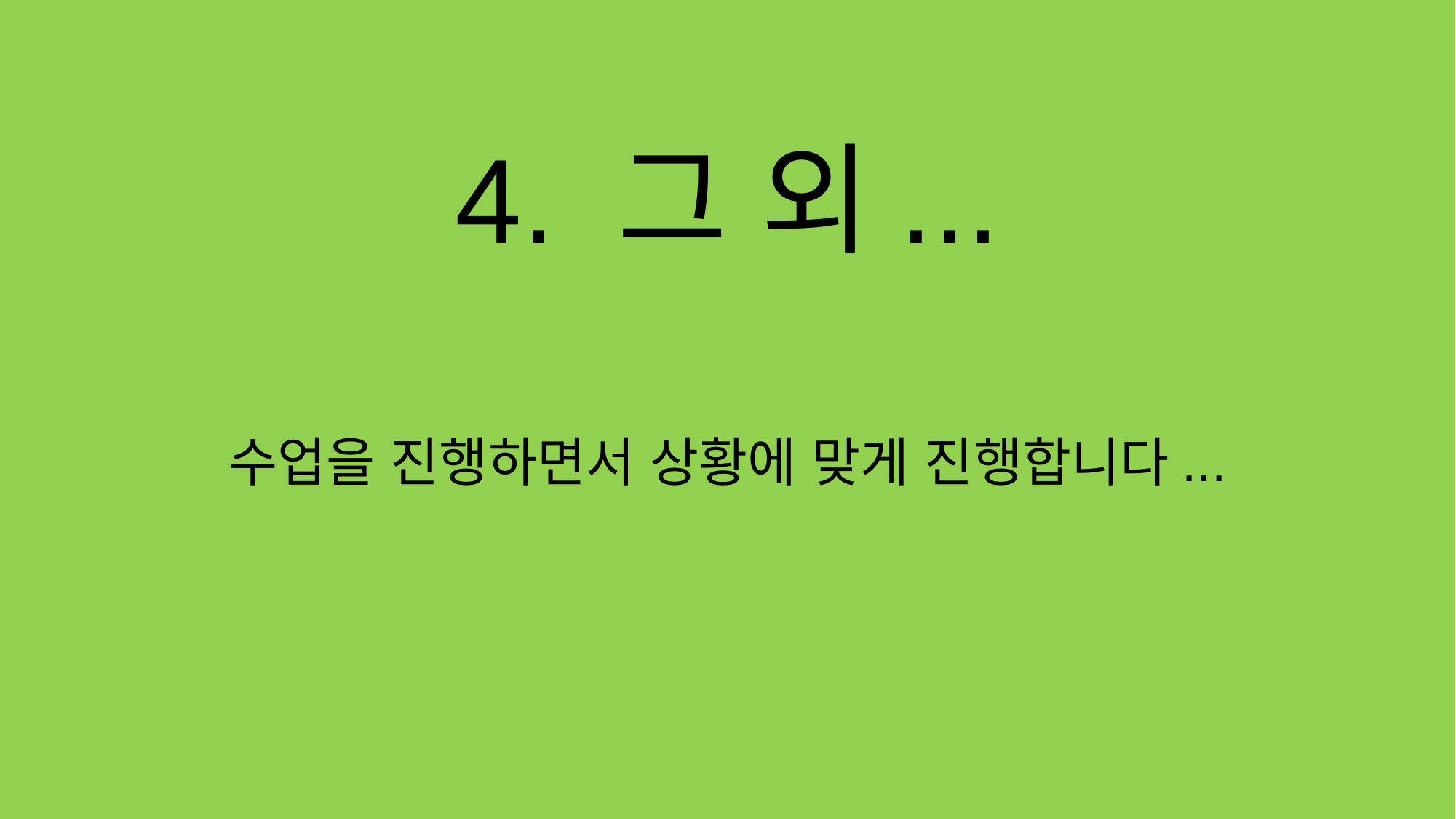

# 4. 그 외...
수업을 진행하면서 상황에 맞게 진행합니다...